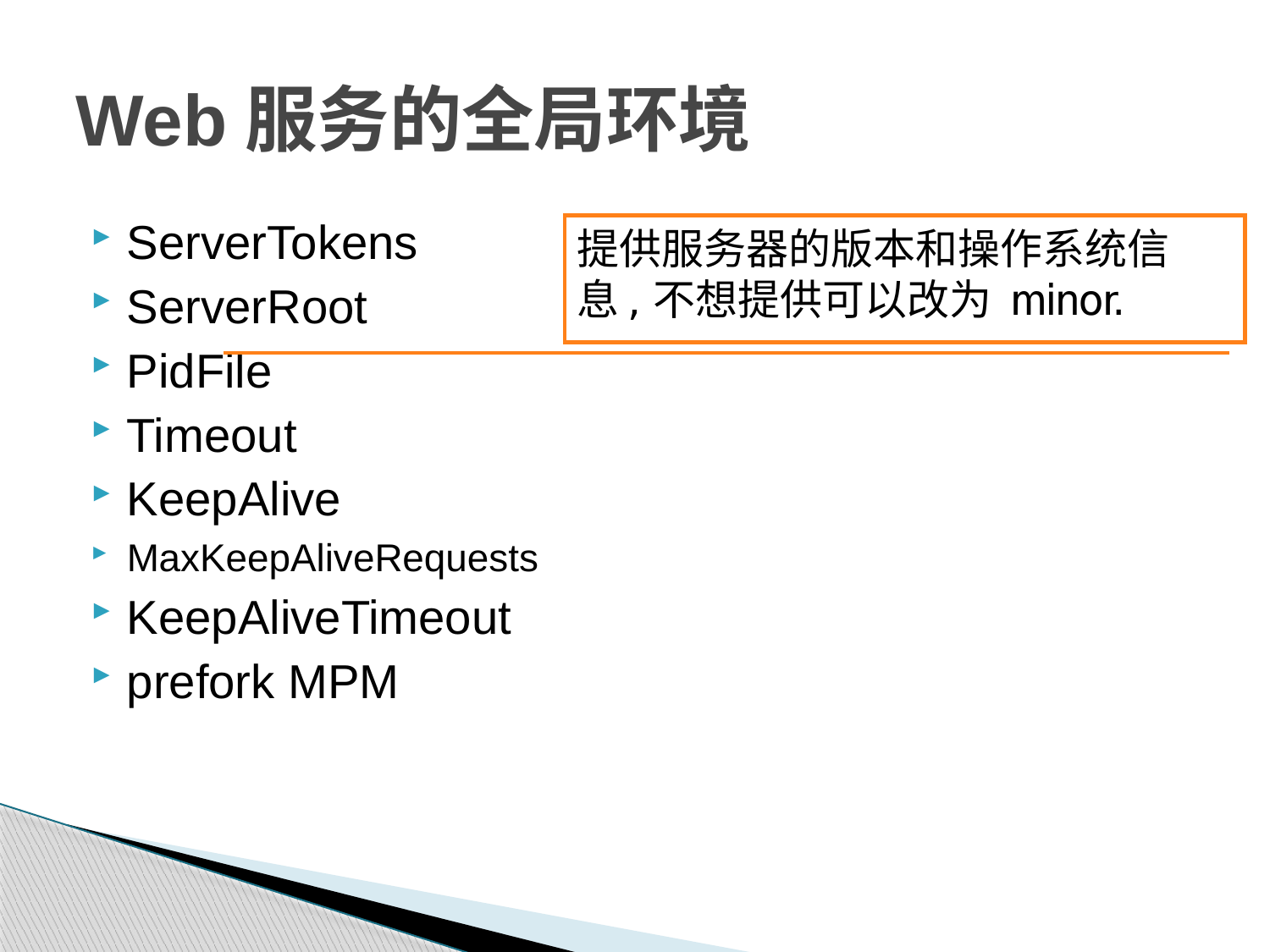

# Web服务的全局环境
ServerTokens
ServerRoot
PidFile
Timeout
KeepAlive
MaxKeepAliveRequests
KeepAliveTimeout
prefork MPM
提供服务器的版本和操作系统信息,不想提供可以改为 minor.